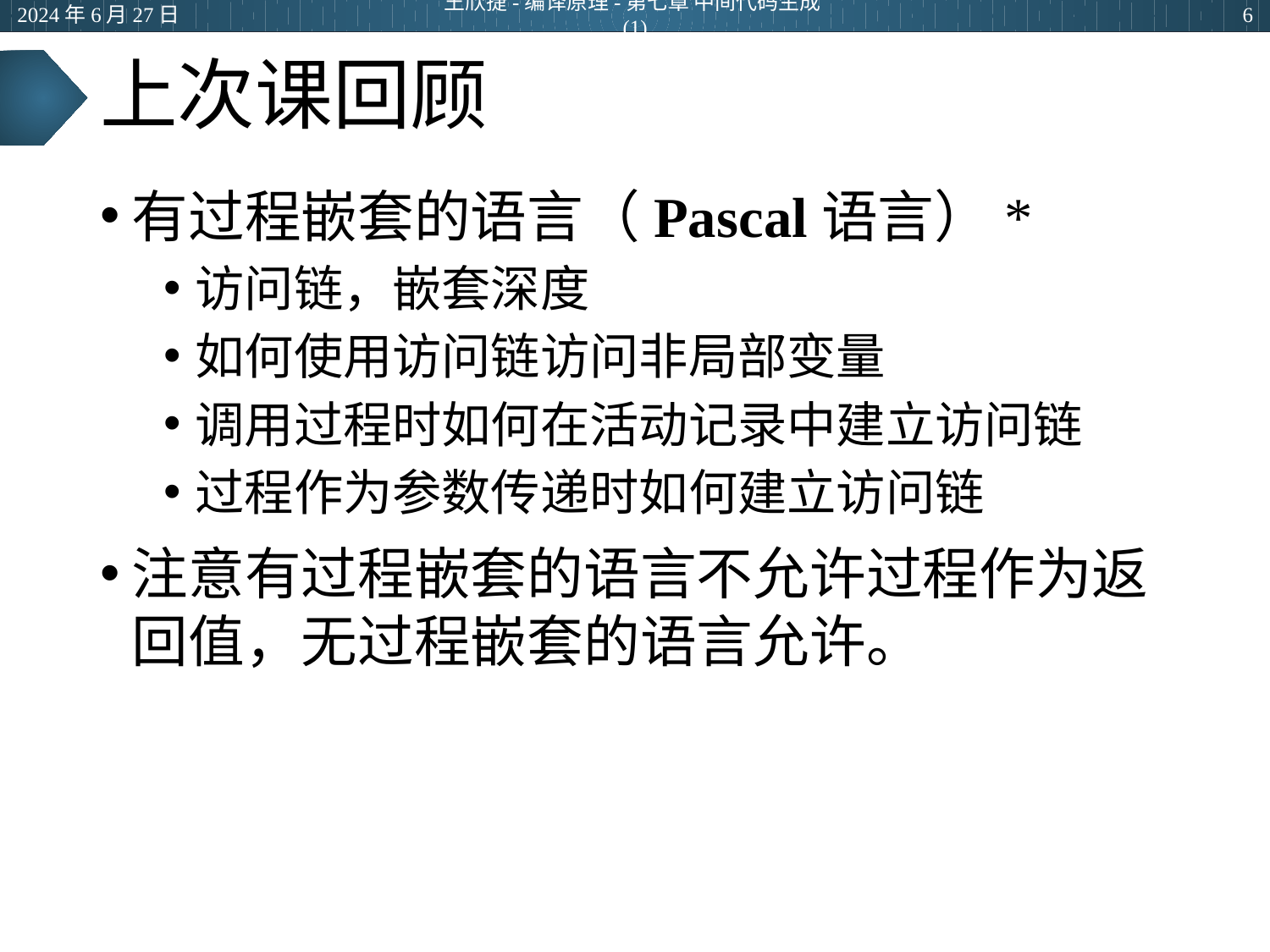

2024年6月27日
王欣捷-编译原理-第七章 中间代码生成(1)
6
# 上次课回顾
有过程嵌套的语言（Pascal语言）*
访问链，嵌套深度
如何使用访问链访问非局部变量
调用过程时如何在活动记录中建立访问链
过程作为参数传递时如何建立访问链
注意有过程嵌套的语言不允许过程作为返回值，无过程嵌套的语言允许。